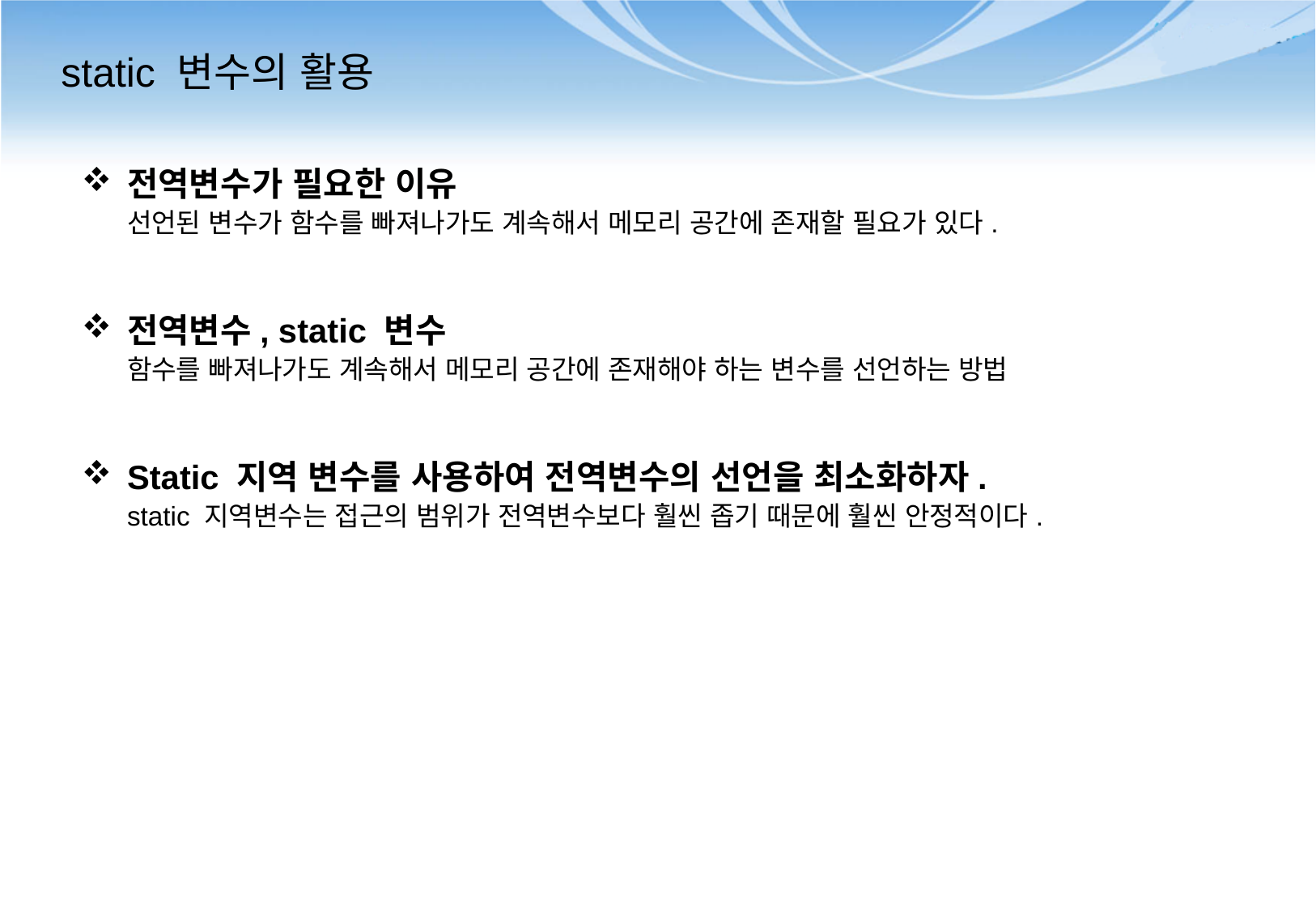

# static 변수의 활용
전역변수가 필요한 이유
	선언된 변수가 함수를 빠져나가도 계속해서 메모리 공간에 존재할 필요가 있다.

전역변수, static 변수
	함수를 빠져나가도 계속해서 메모리 공간에 존재해야 하는 변수를 선언하는 방법

Static 지역 변수를 사용하여 전역변수의 선언을 최소화하자.
	static 지역변수는 접근의 범위가 전역변수보다 훨씬 좁기 때문에 훨씬 안정적이다.